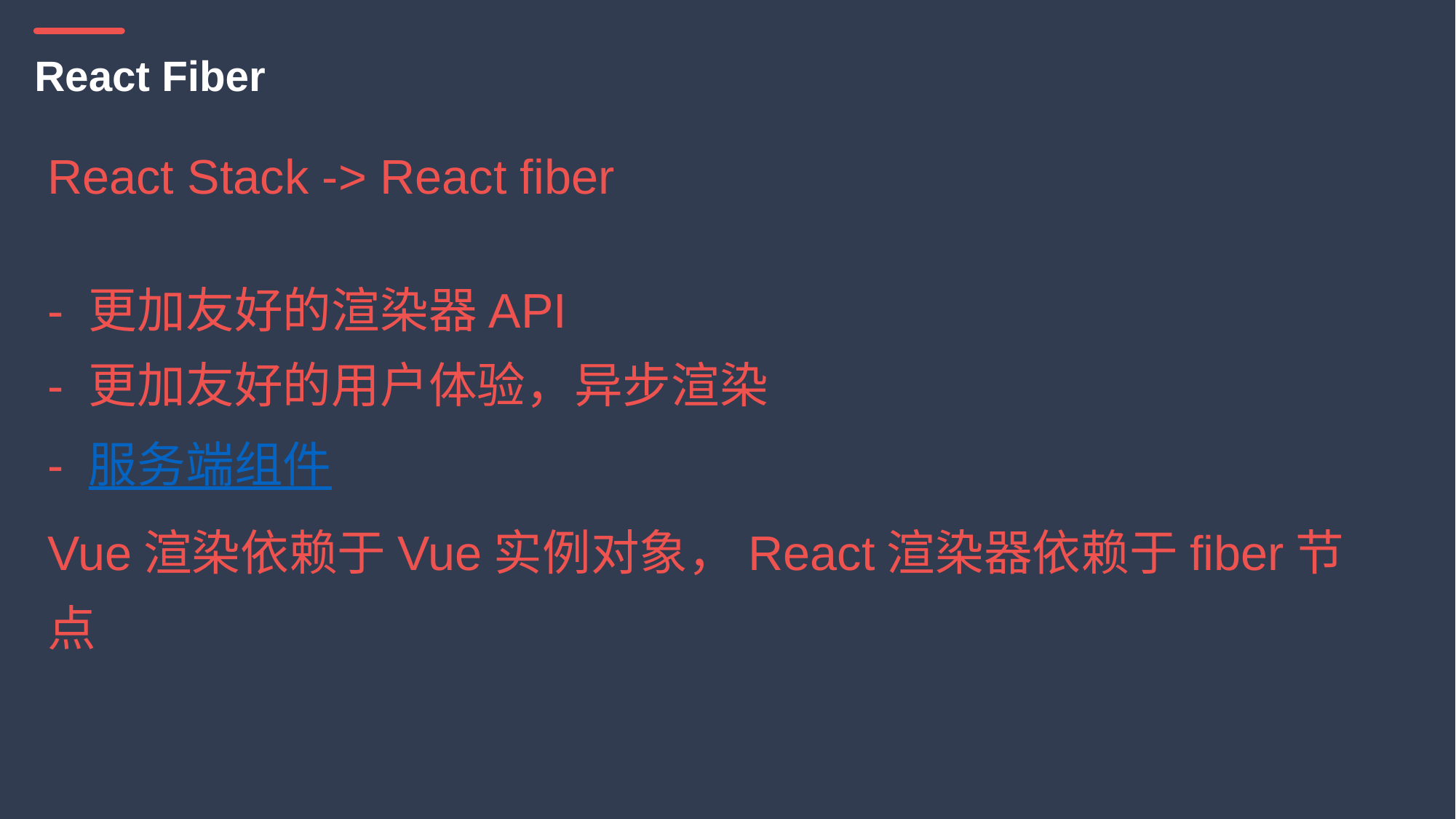

React Fiber
React Stack -> React fiber

- 更加友好的渲染器API
- 更加友好的用户体验，异步渲染
- 服务端组件
Vue渲染依赖于Vue实例对象，React渲染器依赖于fiber节点